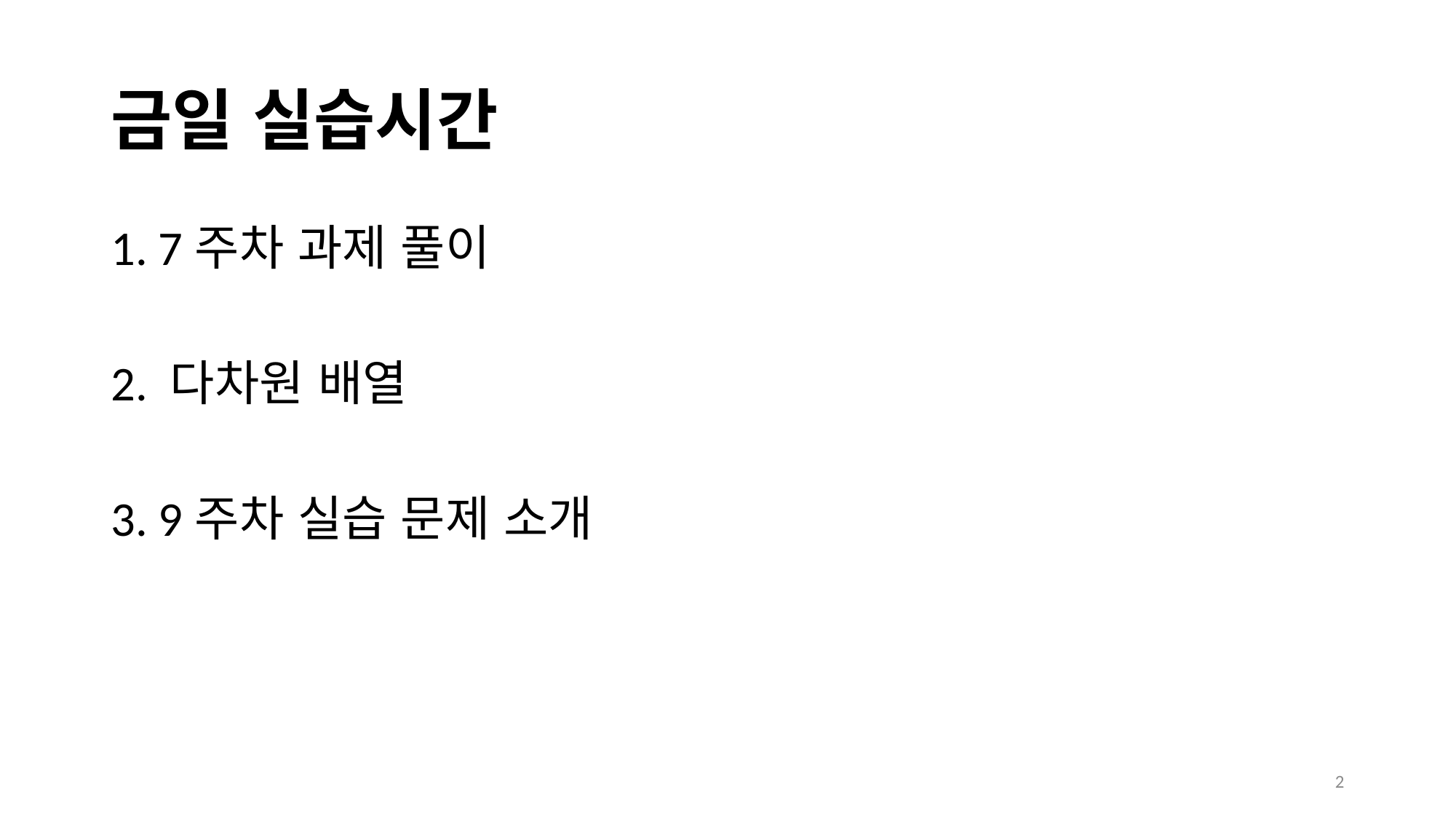

# 금일 실습시간
1. 7주차 과제 풀이

2. 다차원 배열

3. 9주차 실습 문제 소개
2